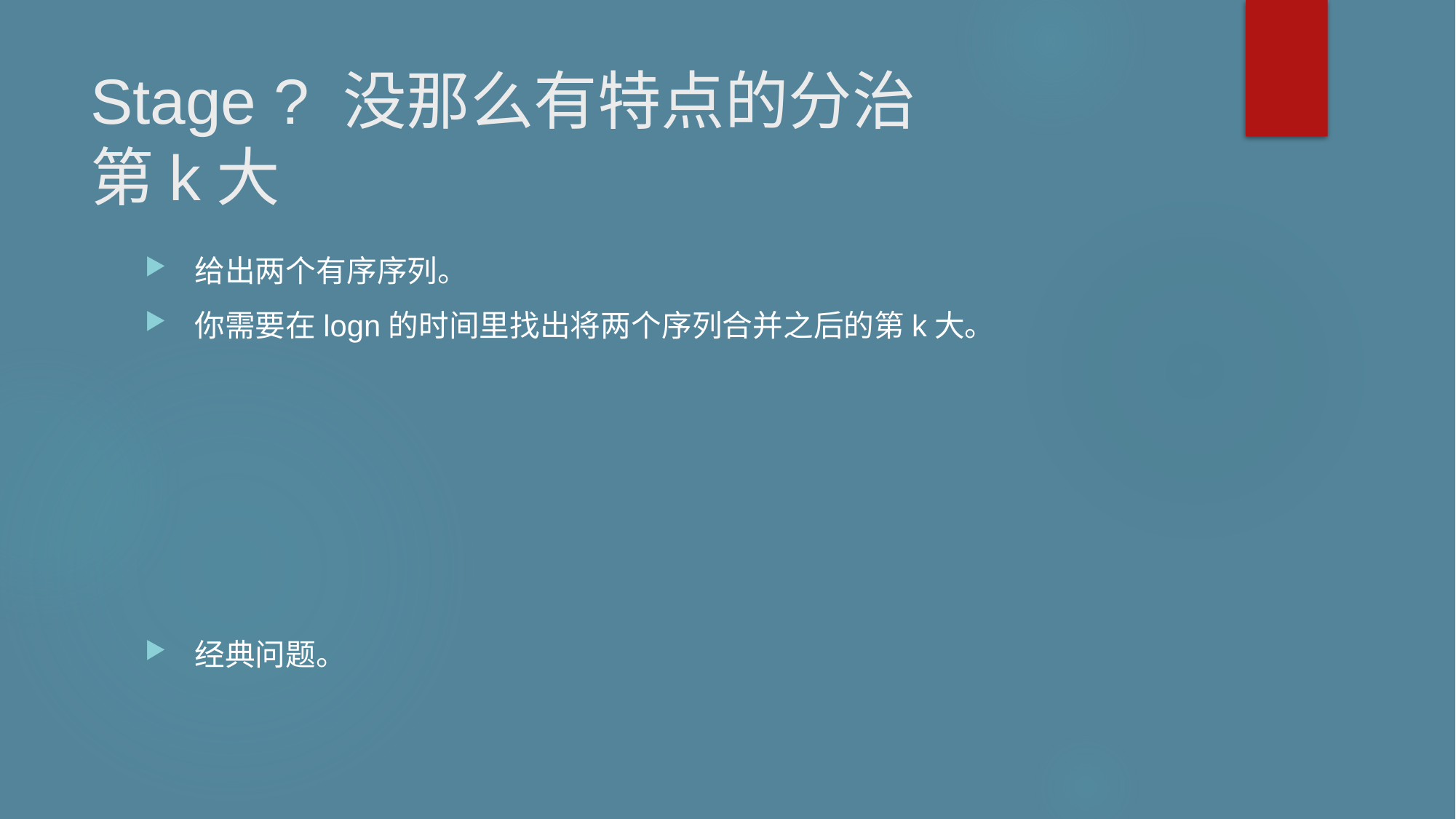

# Stage ? 没那么有特点的分治 第k大
给出两个有序序列。
你需要在logn的时间里找出将两个序列合并之后的第k大。

经典问题。